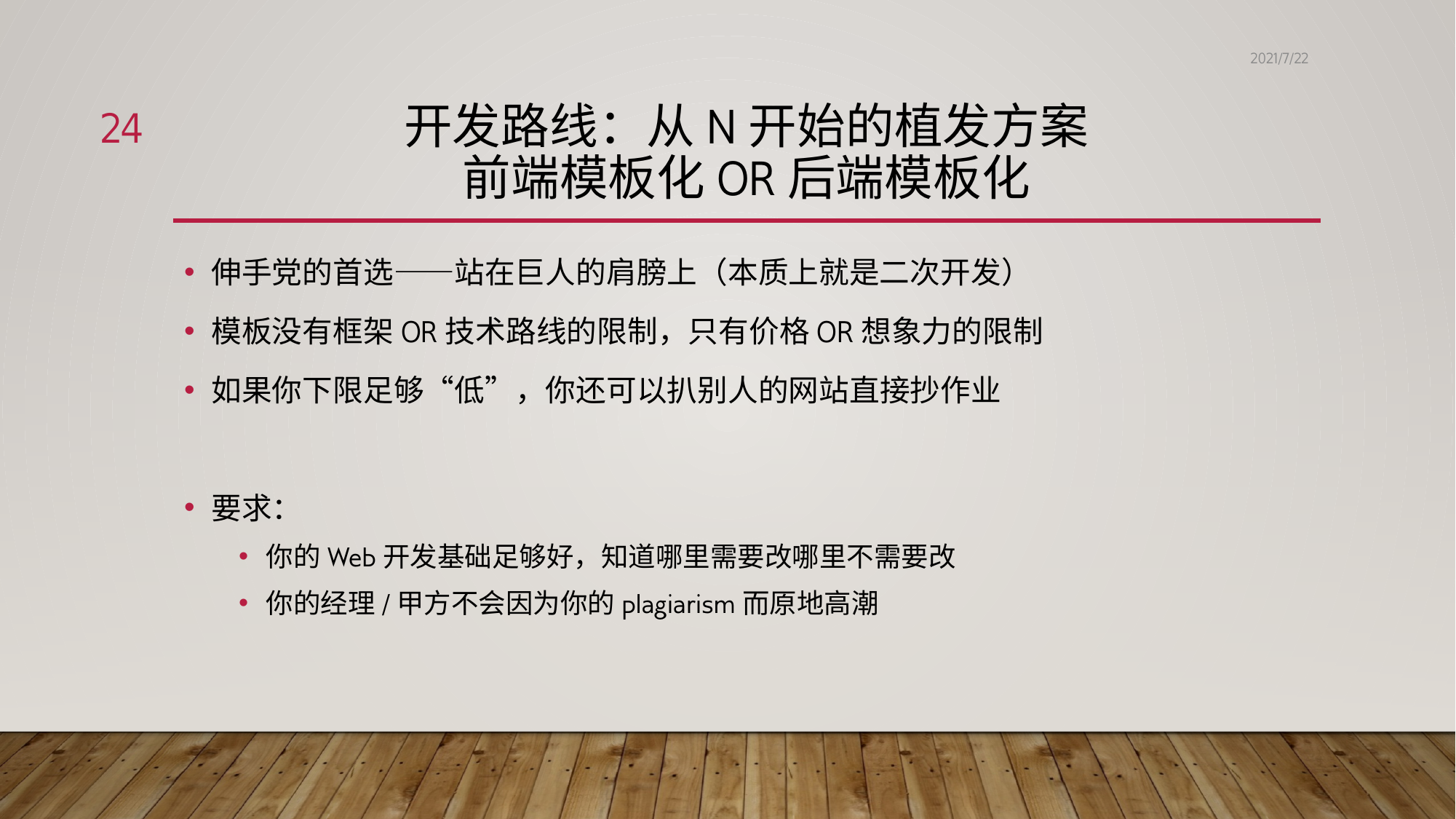

2021/7/22
24
# 开发路线：从N开始的植发方案 前端模板化OR后端模板化
伸手党的首选——站在巨人的肩膀上（本质上就是二次开发）
模板没有框架OR技术路线的限制，只有价格OR想象力的限制
如果你下限足够“低”，你还可以扒别人的网站直接抄作业

要求：
你的Web开发基础足够好，知道哪里需要改哪里不需要改
你的经理/甲方不会因为你的plagiarism而原地高潮